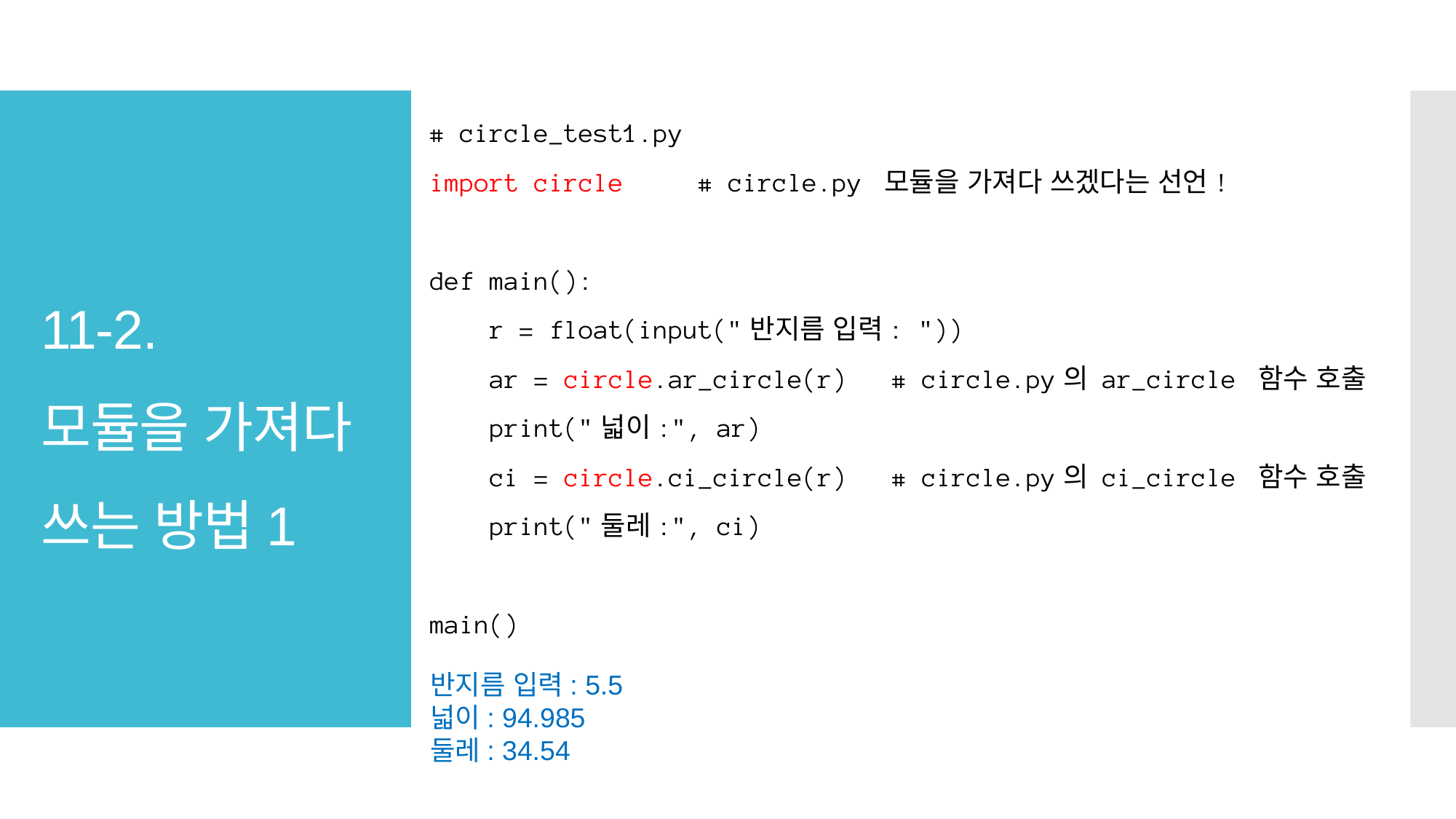

# circle_test1.py
import circle     # circle.py 모듈을 가져다 쓰겠다는 선언!

def main():
    r = float(input("반지름 입력: "))
    ar = circle.ar_circle(r)   # circle.py의 ar_circle 함수 호출
    print("넓이:", ar)
    ci = circle.ci_circle(r)   # circle.py의 ci_circle 함수 호출
    print("둘레:", ci)

main()
# 11-2. 모듈을 가져다 쓰는 방법1
반지름 입력: 5.5
넓이: 94.985
둘레: 34.54